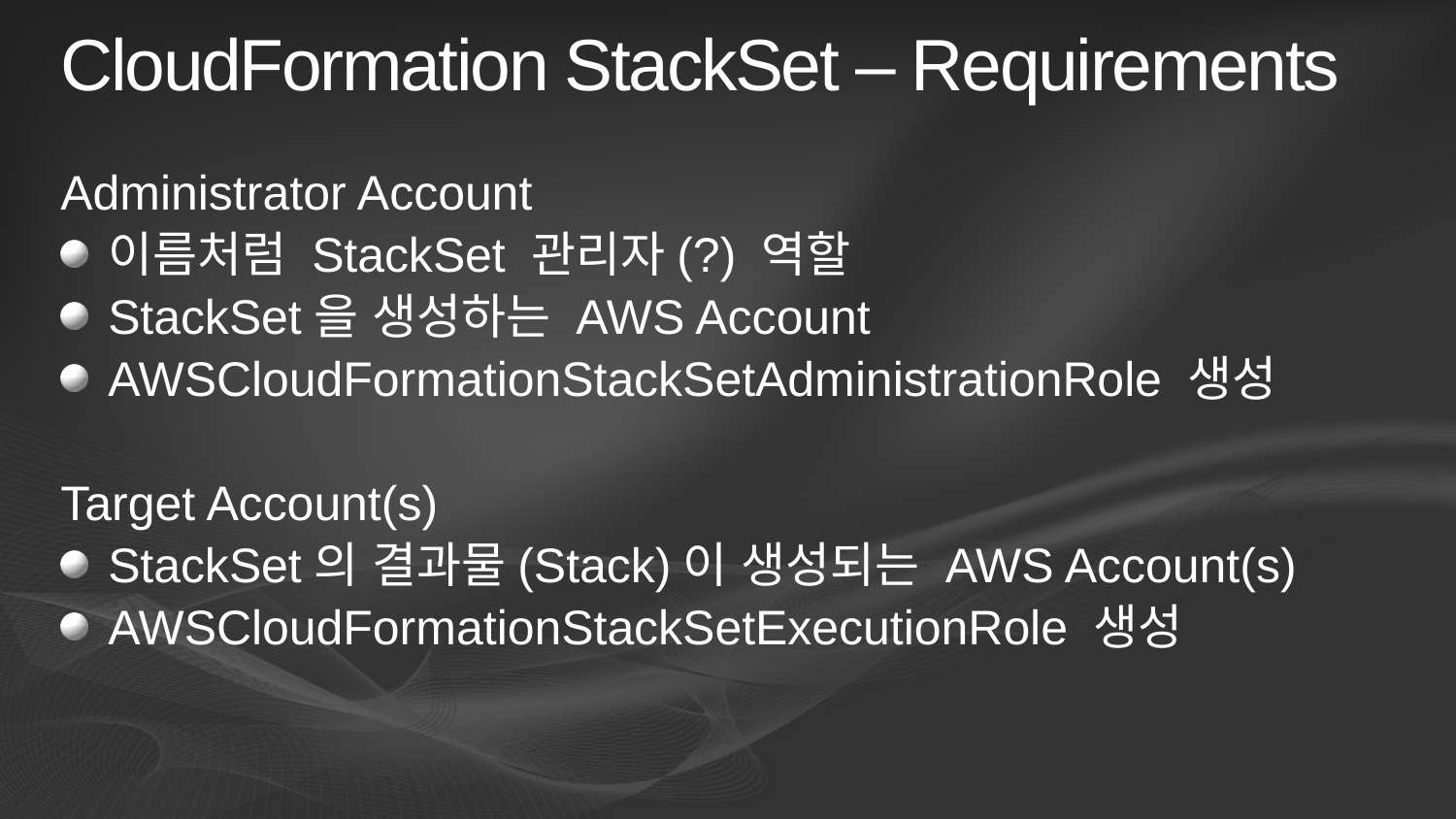

# CloudFormation StackSet – Requirements
Administrator Account
이름처럼 StackSet 관리자(?) 역할
StackSet을 생성하는 AWS Account
AWSCloudFormationStackSetAdministrationRole 생성

Target Account(s)
StackSet의 결과물(Stack)이 생성되는 AWS Account(s)
AWSCloudFormationStackSetExecutionRole 생성